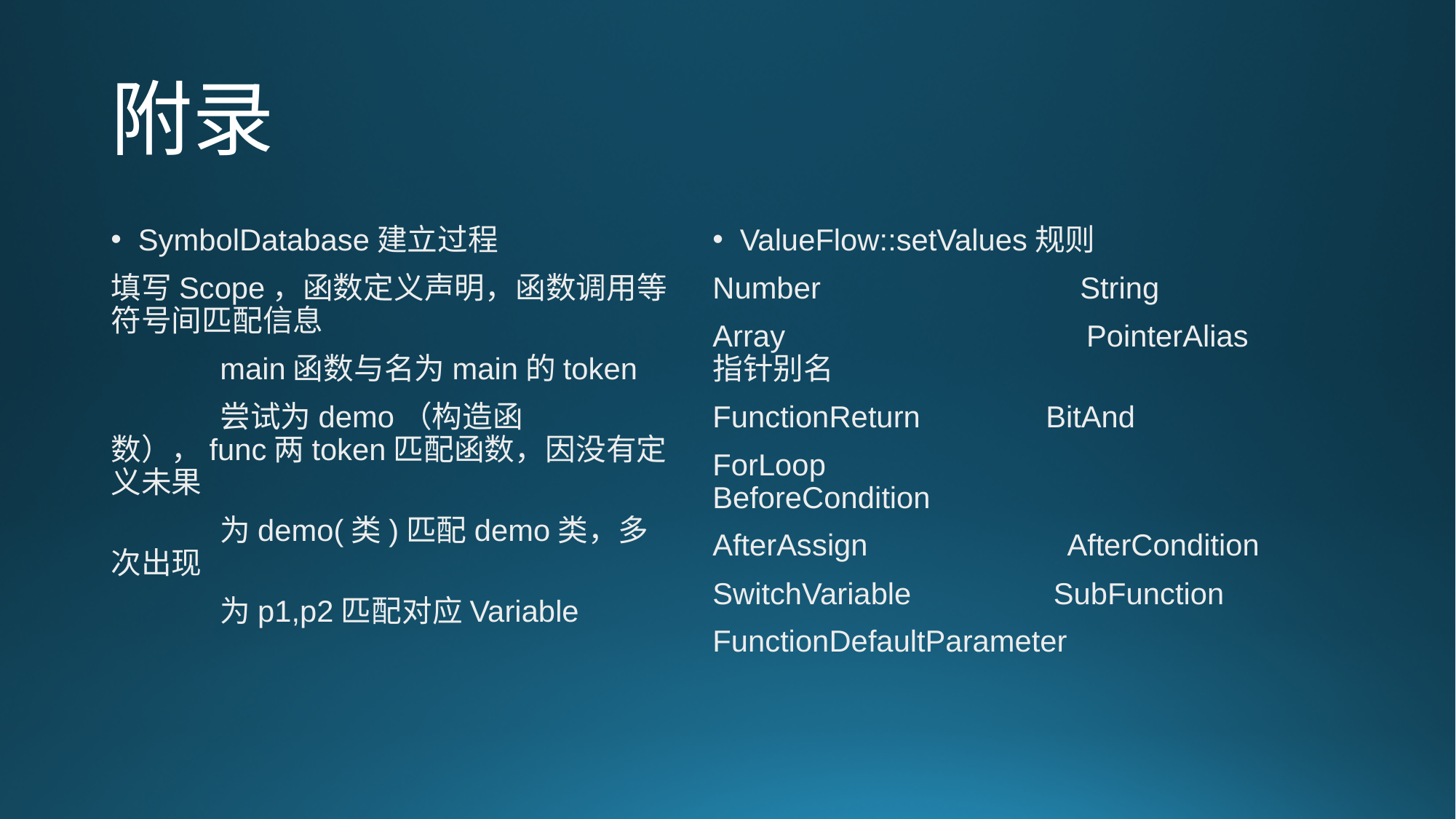

# 附录
SymbolDatabase建立过程
填写Scope，函数定义声明，函数调用等符号间匹配信息
	main函数与名为main的token
	尝试为demo（构造函数），func两token匹配函数，因没有定义未果
	为demo(类)匹配demo类，多次出现
	为p1,p2匹配对应Variable
ValueFlow::setValues规则
Number                               String
Array                                    PointerAlias指针别名
FunctionReturn               BitAnd
ForLoop                              BeforeCondition
AfterAssign                        AfterCondition
SwitchVariable                 SubFunction
FunctionDefaultParameter